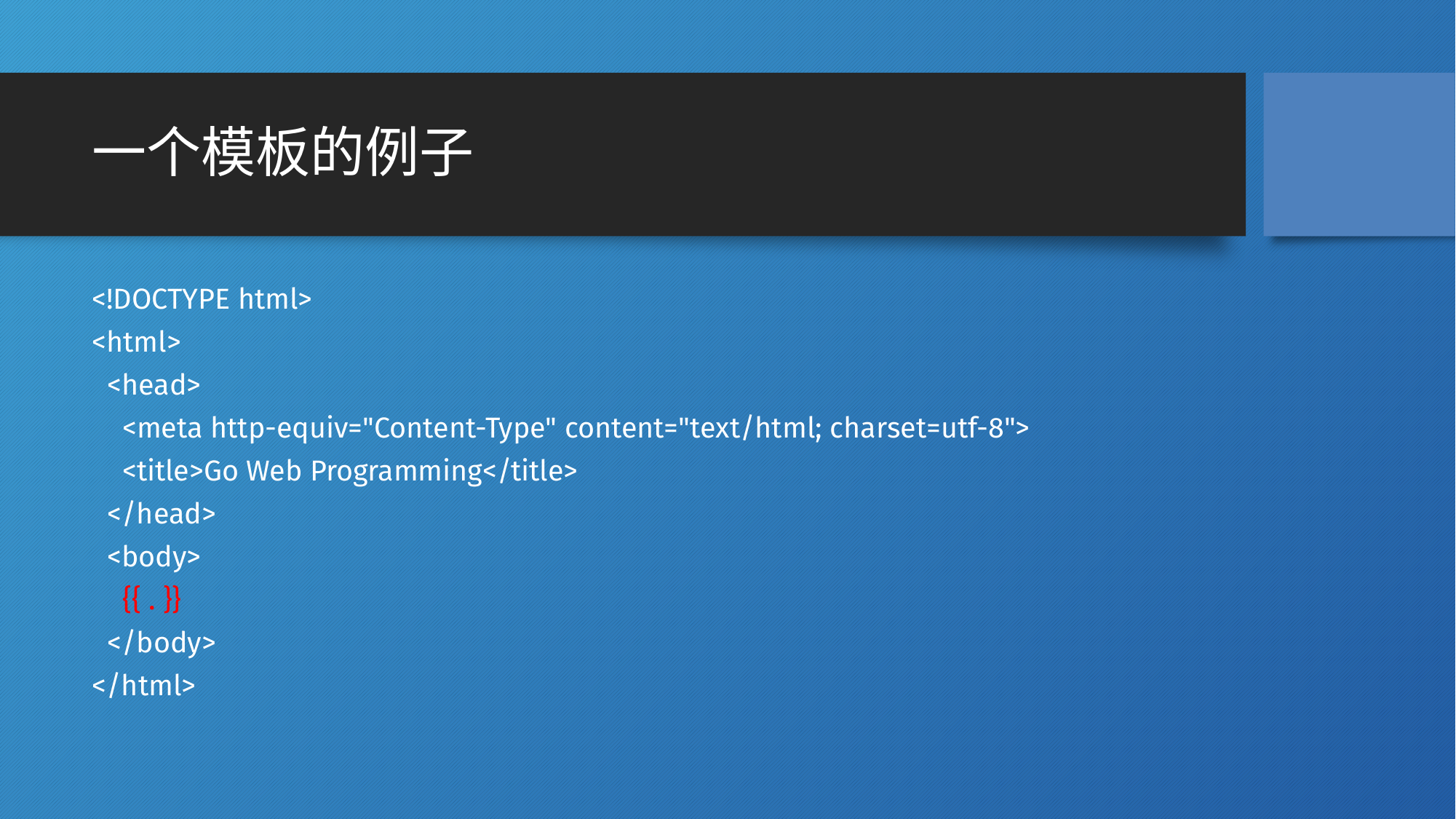

# 一个模板的例子
<!DOCTYPE html>
<html>
  <head>
    <meta http-equiv="Content-Type" content="text/html; charset=utf-8">
    <title>Go Web Programming</title>
  </head>
  <body>
    {{ . }}
  </body>
</html>